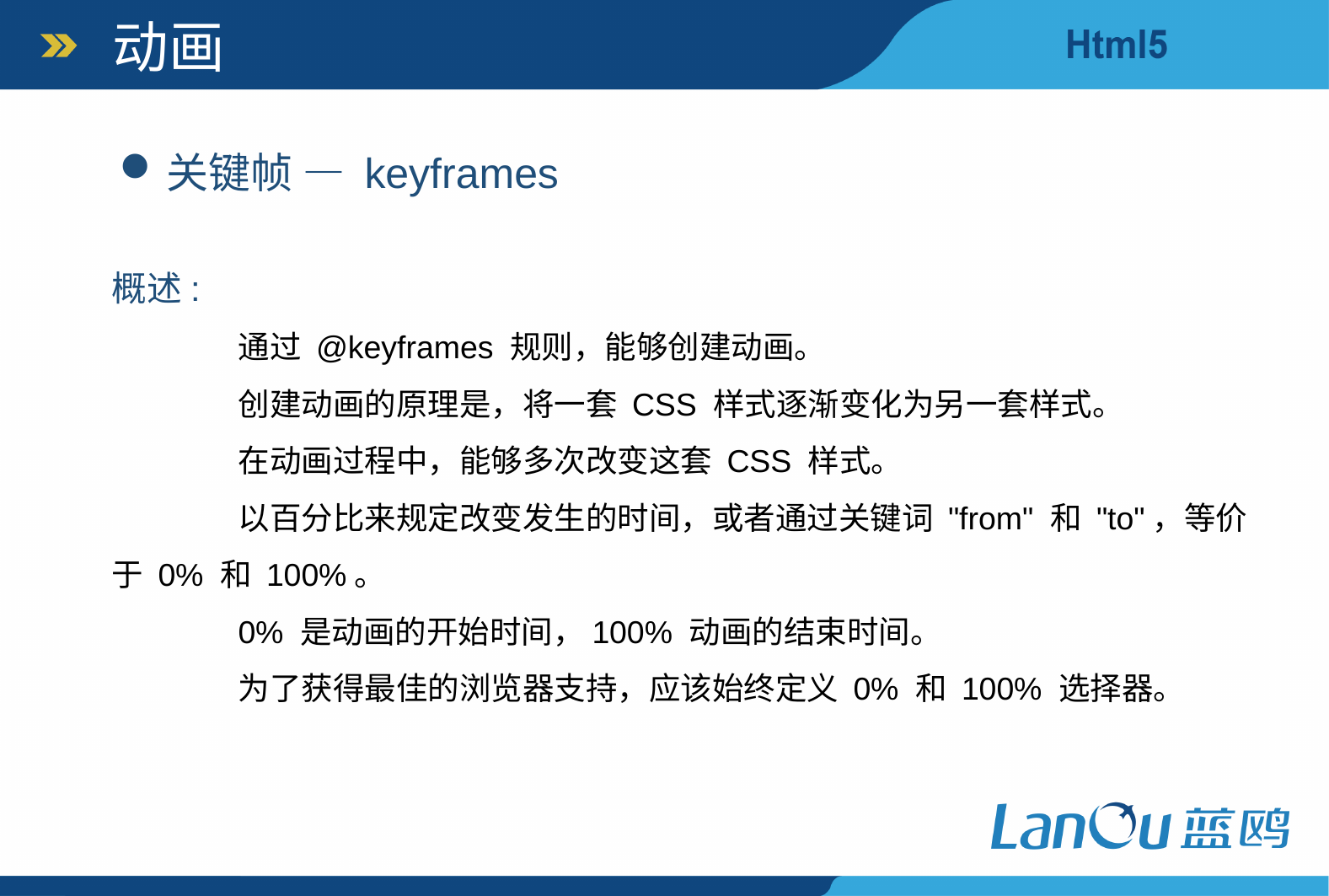

动画
关键帧 — keyframes

概述:
	通过 @keyframes 规则，能够创建动画。
	创建动画的原理是，将一套 CSS 样式逐渐变化为另一套样式。
	在动画过程中，能够多次改变这套 CSS 样式。
	以百分比来规定改变发生的时间，或者通过关键词 "from" 和 "to"，等价于 0% 和 100%。
	0% 是动画的开始时间，100% 动画的结束时间。
	为了获得最佳的浏览器支持，应该始终定义 0% 和 100% 选择器。